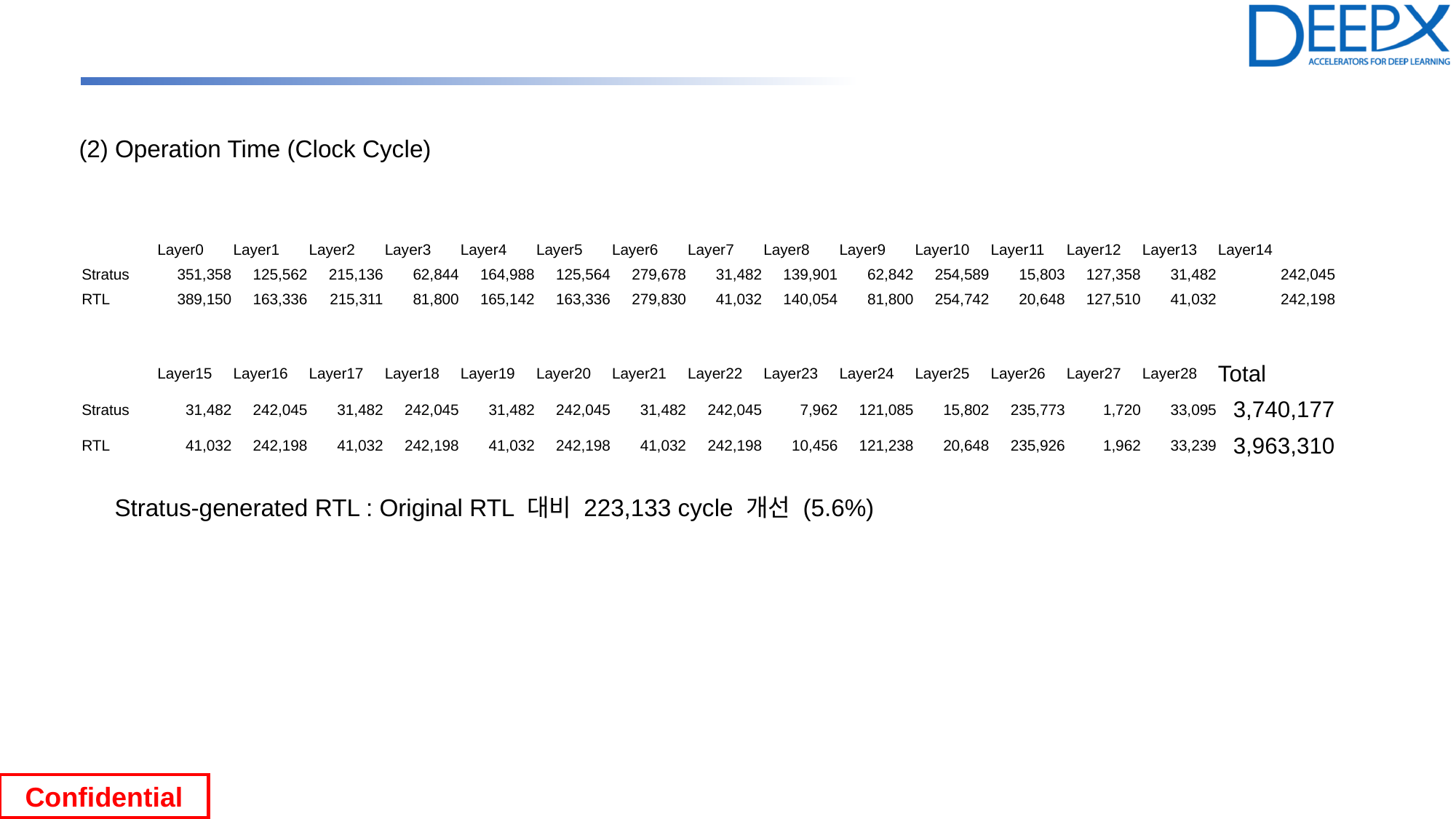

(2) Operation Time (Clock Cycle)
|  | Layer0 | Layer1 | Layer2 | Layer3 | Layer4 | Layer5 | Layer6 | Layer7 | Layer8 | Layer9 | Layer10 | Layer11 | Layer12 | Layer13 | Layer14 |
| --- | --- | --- | --- | --- | --- | --- | --- | --- | --- | --- | --- | --- | --- | --- | --- |
| Stratus | 351,358 | 125,562 | 215,136 | 62,844 | 164,988 | 125,564 | 279,678 | 31,482 | 139,901 | 62,842 | 254,589 | 15,803 | 127,358 | 31,482 | 242,045 |
| RTL | 389,150 | 163,336 | 215,311 | 81,800 | 165,142 | 163,336 | 279,830 | 41,032 | 140,054 | 81,800 | 254,742 | 20,648 | 127,510 | 41,032 | 242,198 |
|  | Layer15 | Layer16 | Layer17 | Layer18 | Layer19 | Layer20 | Layer21 | Layer22 | Layer23 | Layer24 | Layer25 | Layer26 | Layer27 | Layer28 | Total |
| --- | --- | --- | --- | --- | --- | --- | --- | --- | --- | --- | --- | --- | --- | --- | --- |
| Stratus | 31,482 | 242,045 | 31,482 | 242,045 | 31,482 | 242,045 | 31,482 | 242,045 | 7,962 | 121,085 | 15,802 | 235,773 | 1,720 | 33,095 | 3,740,177 |
| RTL | 41,032 | 242,198 | 41,032 | 242,198 | 41,032 | 242,198 | 41,032 | 242,198 | 10,456 | 121,238 | 20,648 | 235,926 | 1,962 | 33,239 | 3,963,310 |
Stratus-generated RTL : Original RTL 대비 223,133 cycle 개선 (5.6%)